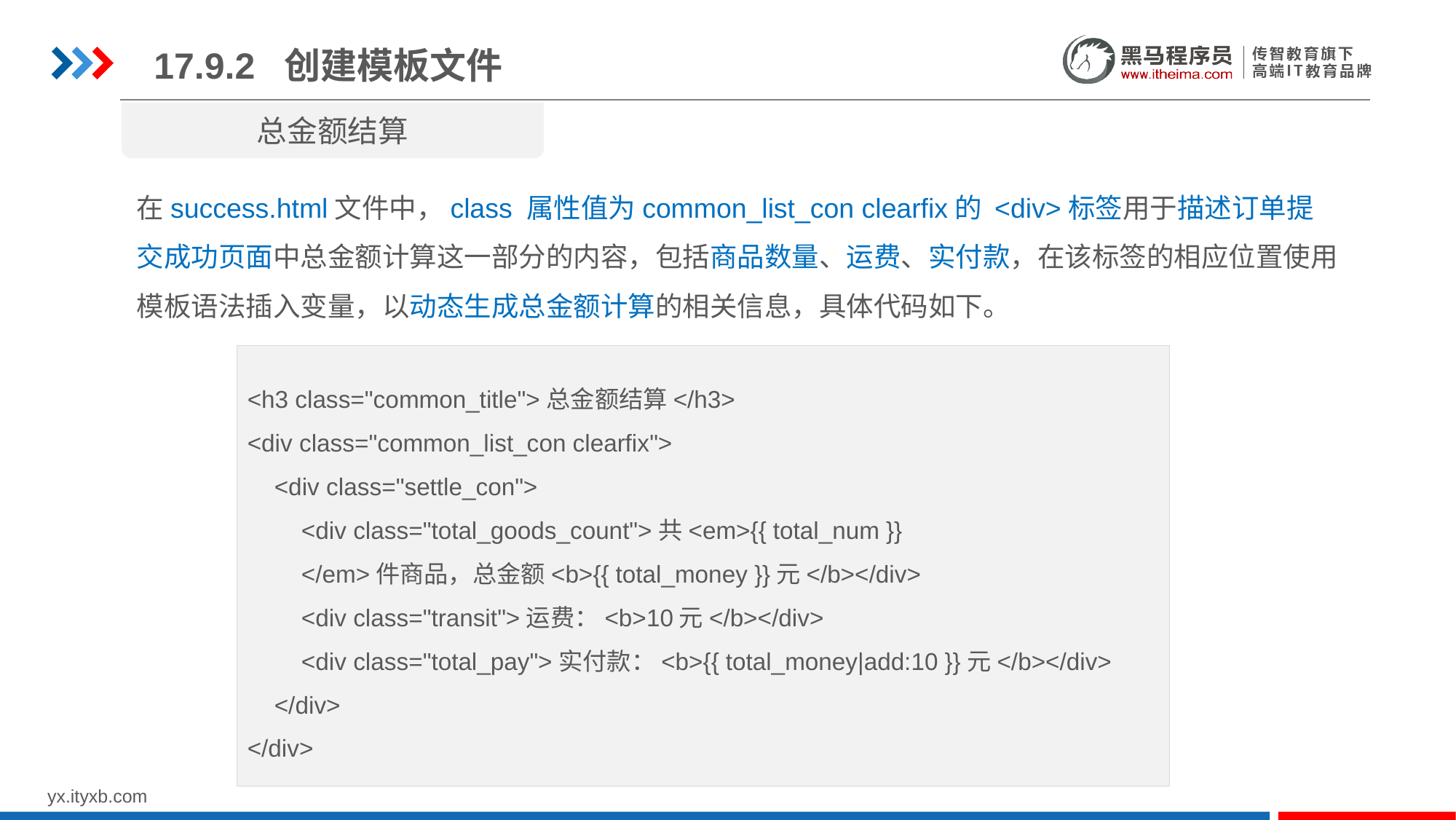

17.9.2  创建模板文件

总金额结算
在success.html文件中，class 属性值为common_list_con clearfix的 <div>标签用于描述订单提交成功页面中总金额计算这一部分的内容，包括商品数量、运费、实付款，在该标签的相应位置使用模板语法插入变量，以动态生成总金额计算的相关信息，具体代码如下。
<h3 class="common_title">总金额结算</h3>
<div class="common_list_con clearfix">
    <div class="settle_con">
        <div class="total_goods_count">共<em>{{ total_num }}
        </em>件商品，总金额<b>{{ total_money }}元</b></div>
        <div class="transit">运费：<b>10元</b></div>
        <div class="total_pay">实付款：<b>{{ total_money|add:10 }}元</b></div>
    </div>
</div>